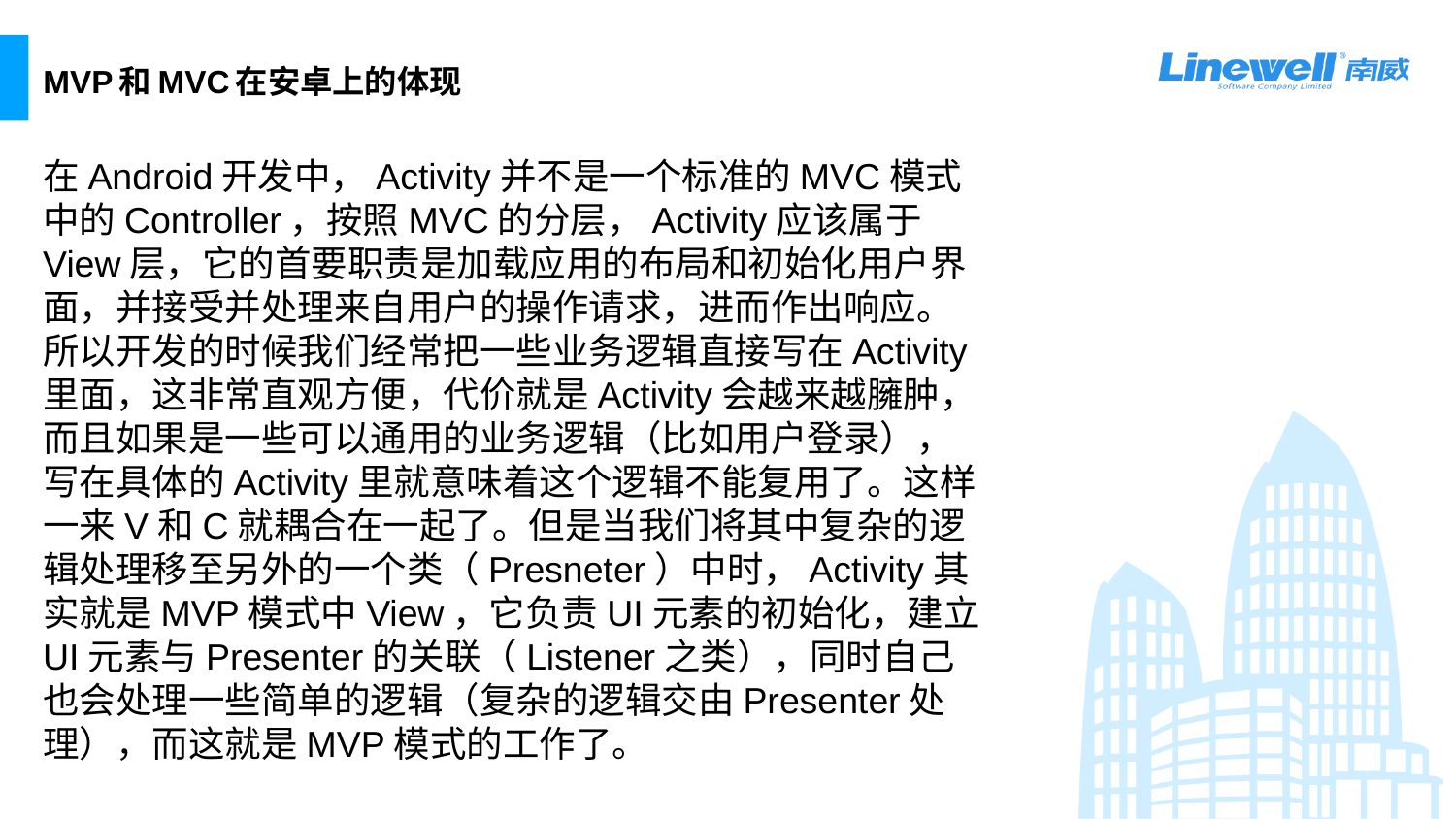

MVP和MVC在安卓上的体现
在Android开发中，Activity并不是一个标准的MVC模式中的Controller，按照MVC的分层，Activity应该属于View层，它的首要职责是加载应用的布局和初始化用户界面，并接受并处理来自用户的操作请求，进而作出响应。所以开发的时候我们经常把一些业务逻辑直接写在Activity里面，这非常直观方便，代价就是Activity会越来越臃肿，而且如果是一些可以通用的业务逻辑（比如用户登录），写在具体的Activity里就意味着这个逻辑不能复用了。这样一来V和C就耦合在一起了。但是当我们将其中复杂的逻辑处理移至另外的一个类（Presneter）中时，Activity其实就是MVP模式中View，它负责UI元素的初始化，建立UI元素与Presenter的关联（Listener之类），同时自己也会处理一些简单的逻辑（复杂的逻辑交由Presenter处理），而这就是MVP模式的工作了。